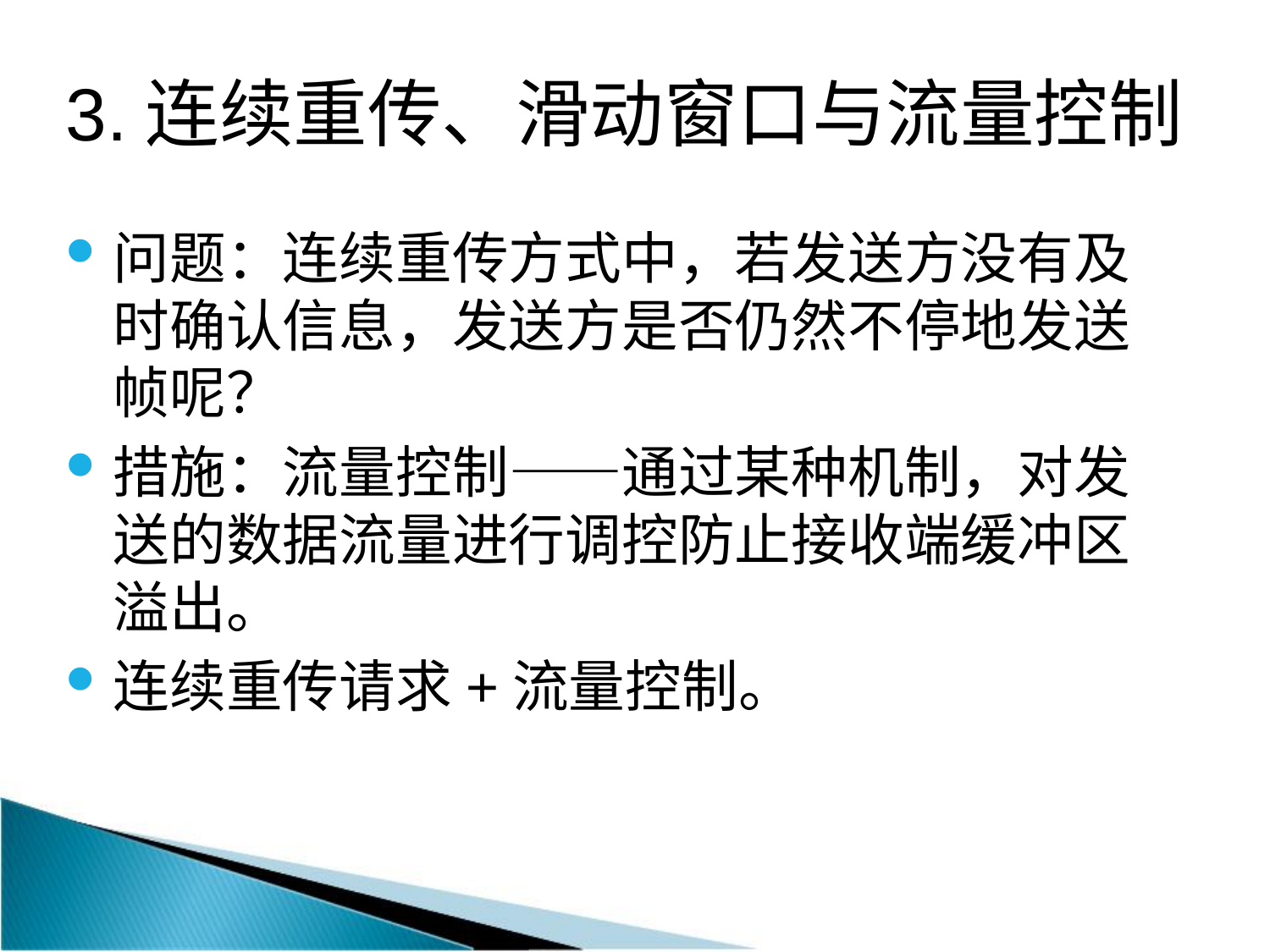

3.连续重传、滑动窗口与流量控制
问题：连续重传方式中，若发送方没有及时确认信息，发送方是否仍然不停地发送帧呢？
措施：流量控制——通过某种机制，对发送的数据流量进行调控防止接收端缓冲区溢出。
连续重传请求+流量控制。